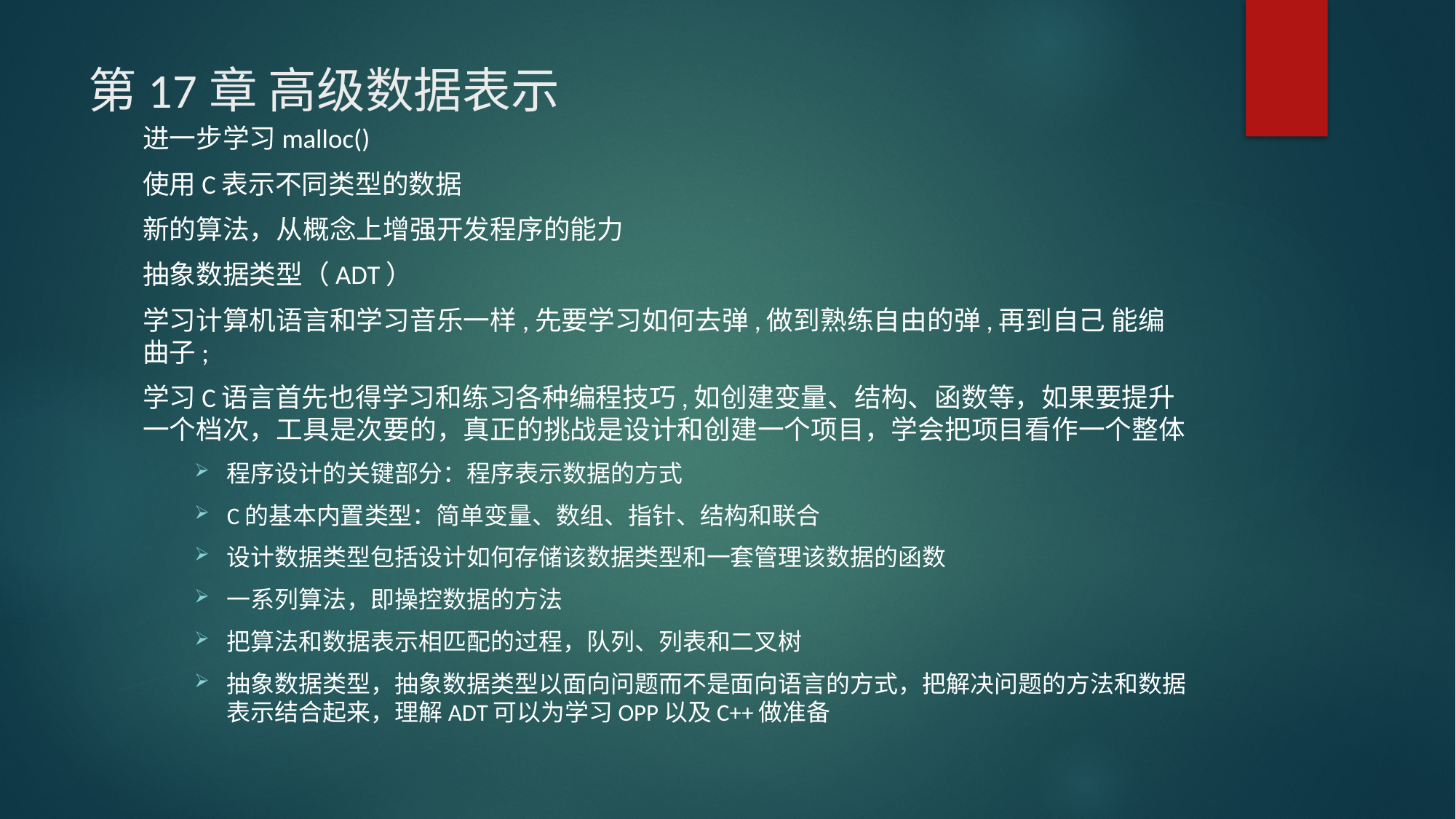

# 第17章 高级数据表示
进一步学习malloc()
使用C表示不同类型的数据
新的算法，从概念上增强开发程序的能力
抽象数据类型（ADT）
学习计算机语言和学习音乐一样,先要学习如何去弹,做到熟练自由的弹,再到自己 能编曲子;
学习C语言首先也得学习和练习各种编程技巧,如创建变量、结构、函数等，如果要提升一个档次，工具是次要的，真正的挑战是设计和创建一个项目，学会把项目看作一个整体
程序设计的关键部分：程序表示数据的方式
C的基本内置类型：简单变量、数组、指针、结构和联合
设计数据类型包括设计如何存储该数据类型和一套管理该数据的函数
一系列算法，即操控数据的方法
把算法和数据表示相匹配的过程，队列、列表和二叉树
抽象数据类型，抽象数据类型以面向问题而不是面向语言的方式，把解决问题的方法和数据表示结合起来，理解ADT可以为学习OPP以及C++做准备